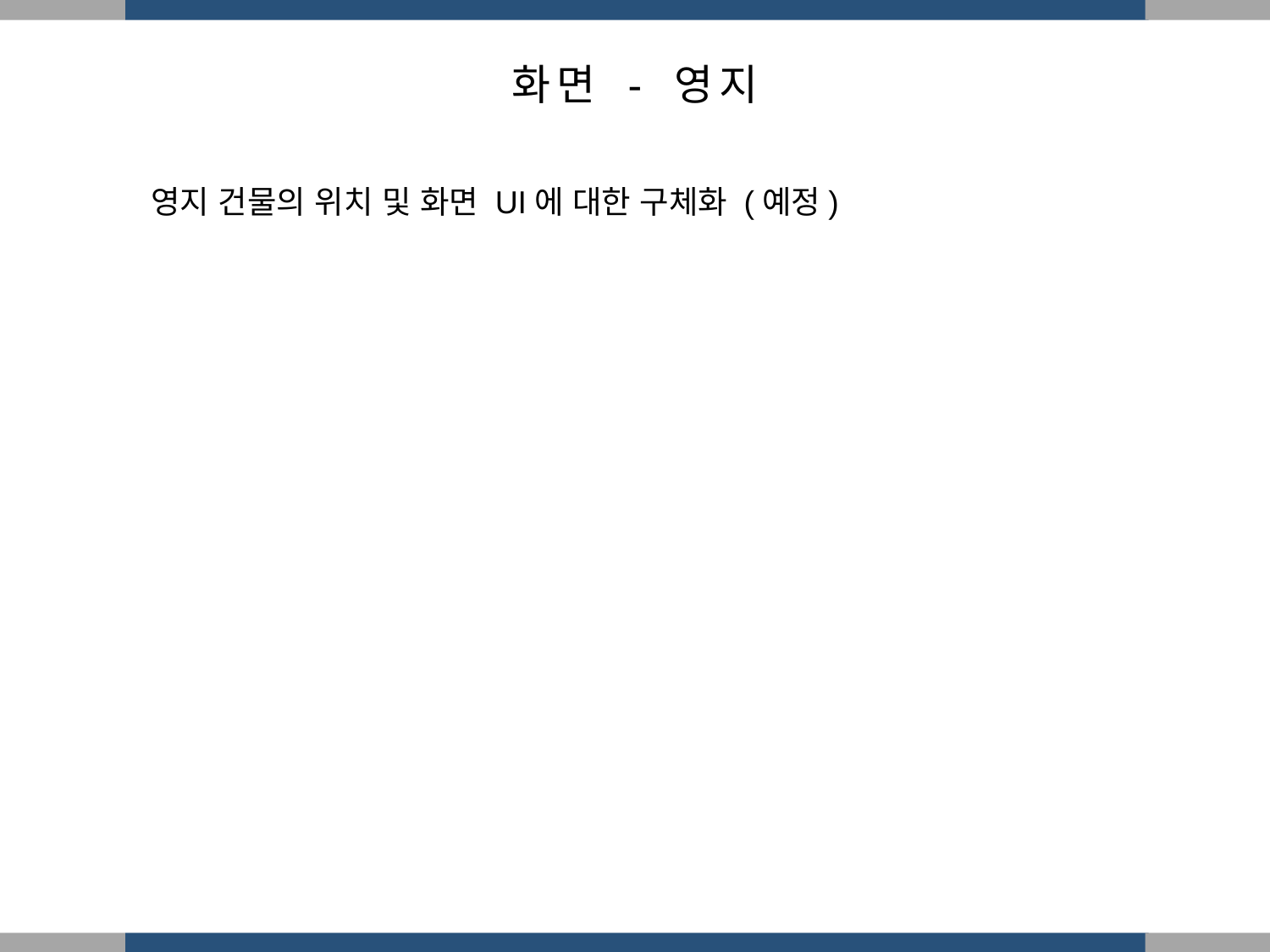

화면 - 영지
 영지 건물의 위치 및 화면 UI에 대한 구체화 (예정)